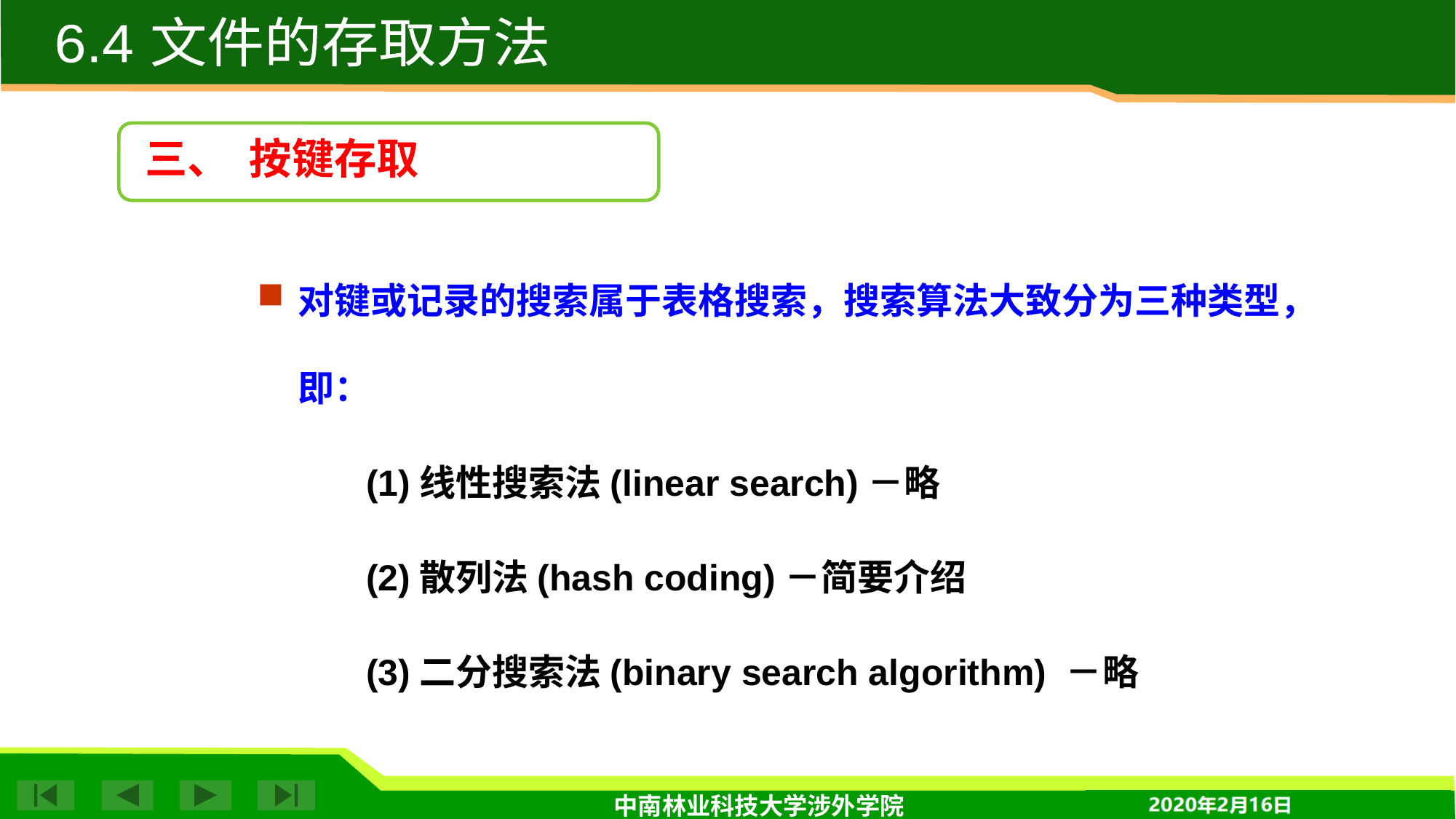

6.4 文件的存取方法

三、  按键存取
对键或记录的搜索属于表格搜索，搜索算法大致分为三种类型，即：
(1)线性搜索法(linear search)－略
(2)散列法(hash coding)－简要介绍
(3)二分搜索法(binary search algorithm) －略